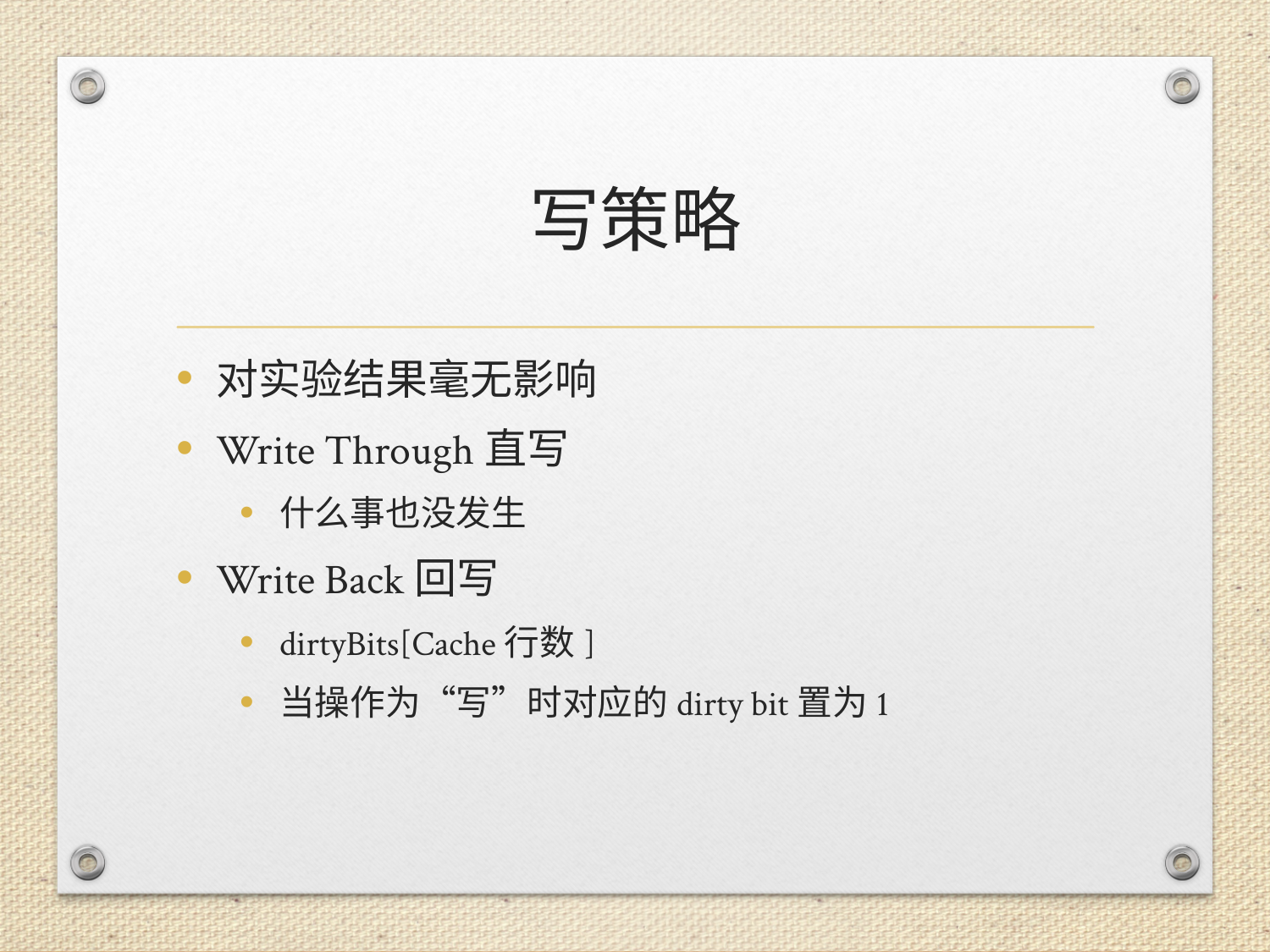

# 写策略
对实验结果毫无影响
Write Through直写
什么事也没发生
Write Back回写
dirtyBits[Cache行数]
当操作为“写”时对应的dirty bit置为1